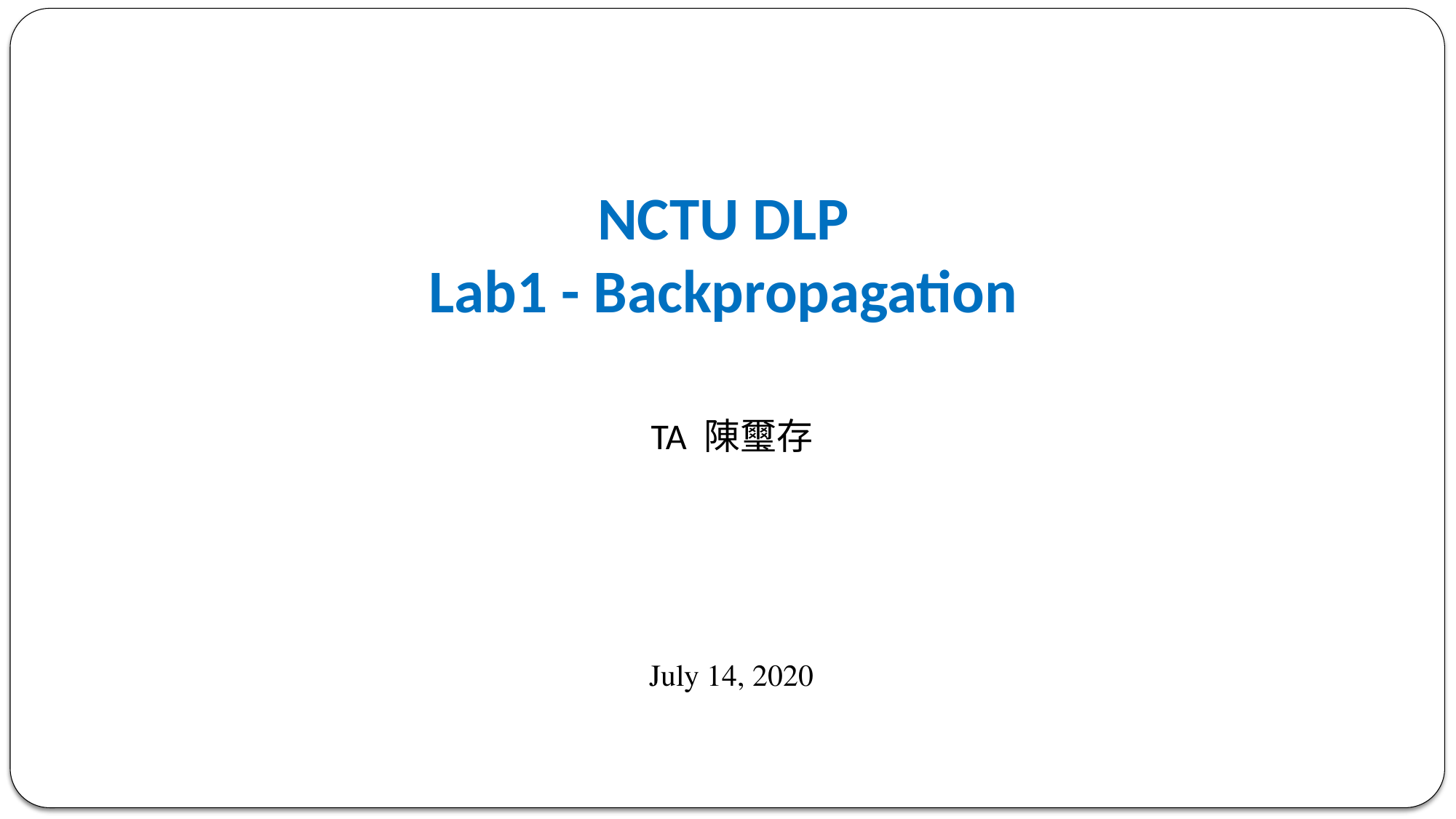

# NCTU DLP Lab1 - Backpropagation
TA 陳璽存
July 14, 2020